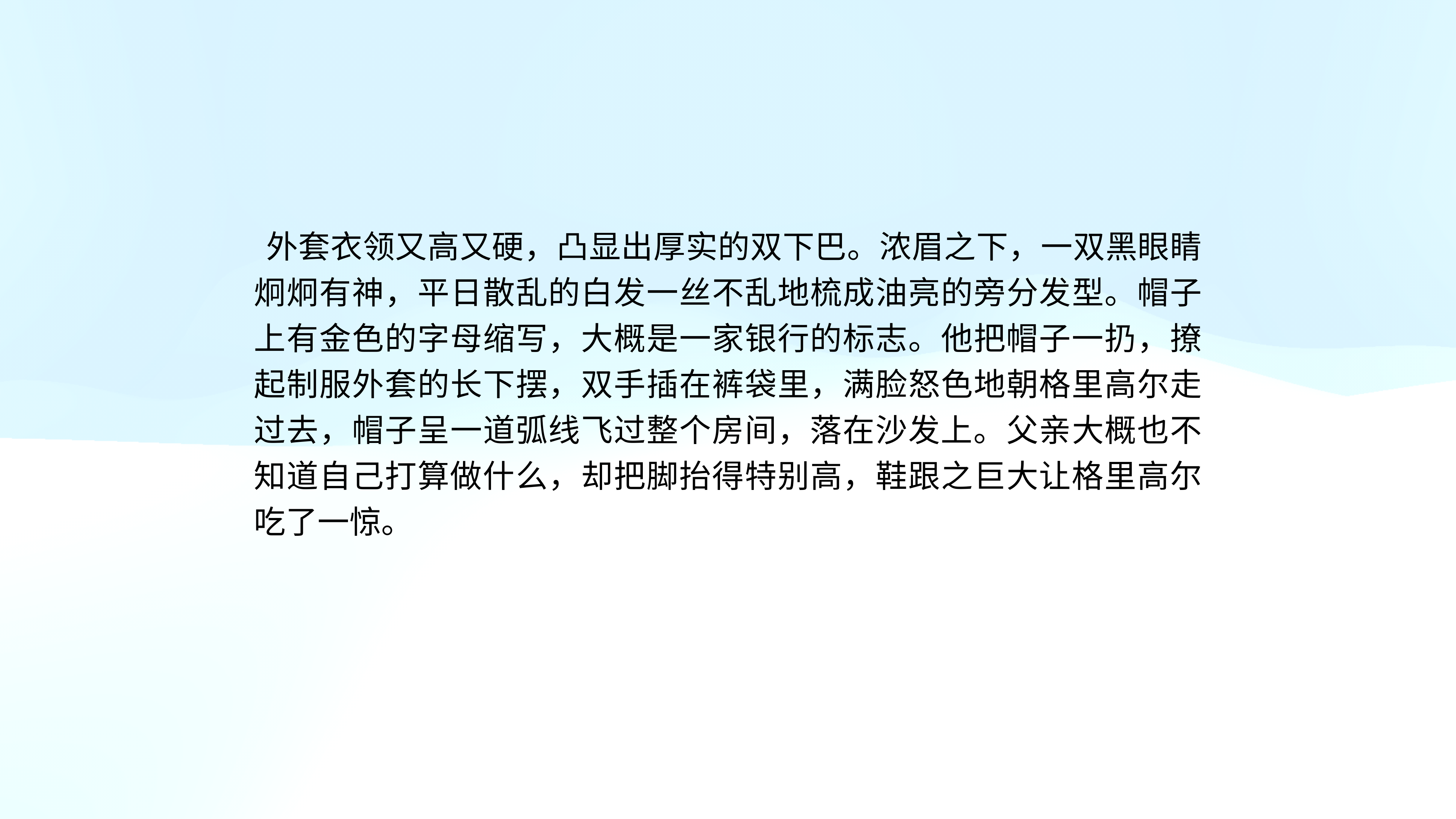

外套衣领又高又硬，凸显出厚实的双下巴。浓眉之下，一双黑眼睛炯炯有神，平日散乱的白发一丝不乱地梳成油亮的旁分发型。帽子上有金色的字母缩写，大概是一家银行的标志。他把帽子一扔，撩起制服外套的长下摆，双手插在裤袋里，满脸怒色地朝格里高尔走过去，帽子呈一道弧线飞过整个房间，落在沙发上。父亲大概也不知道自己打算做什么，却把脚抬得特别高，鞋跟之巨大让格里高尔吃了一惊。